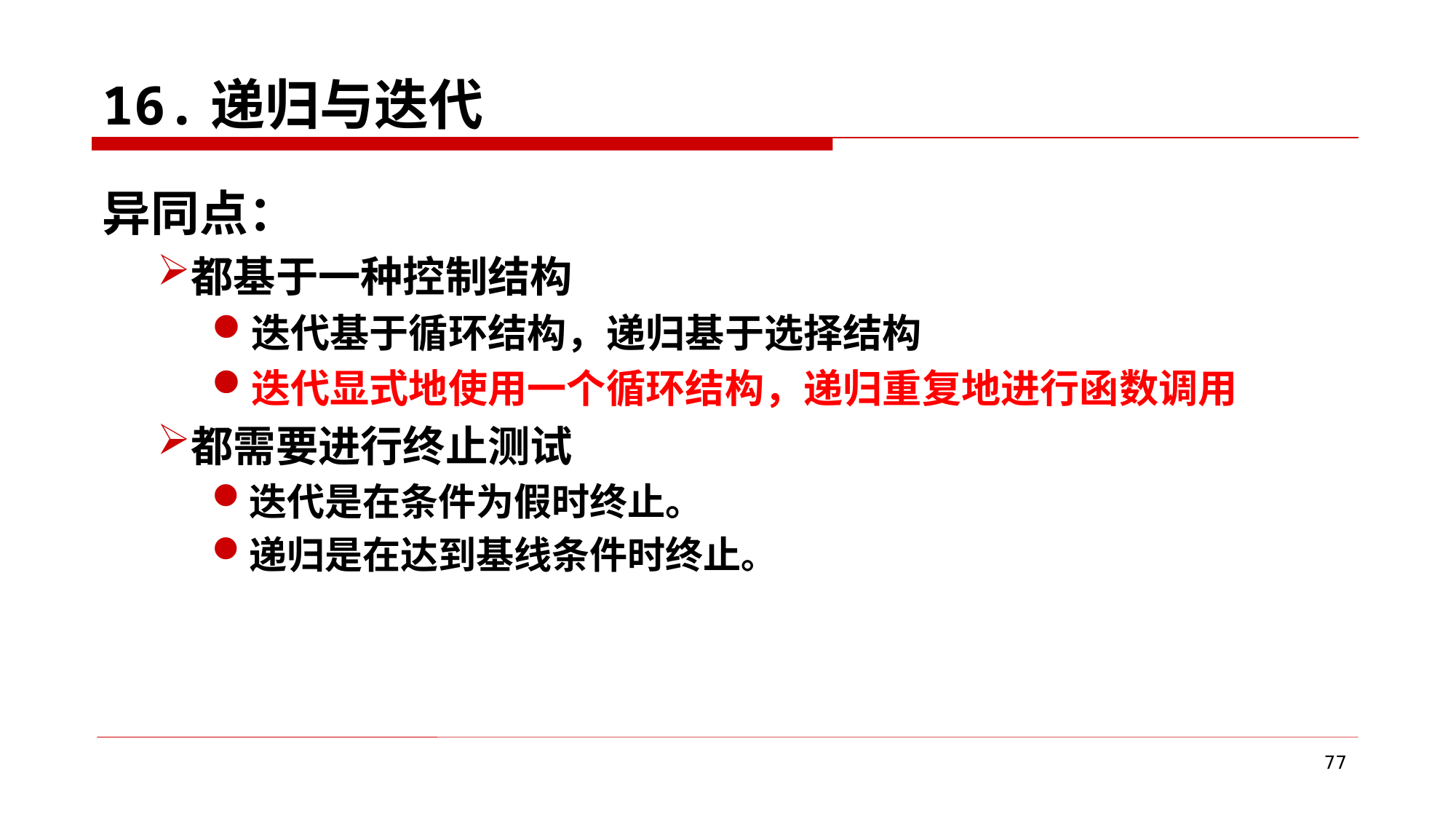

16.递归与迭代
异同点：
都基于一种控制结构
迭代基于循环结构，递归基于选择结构
迭代显式地使用一个循环结构，递归重复地进行函数调用
都需要进行终止测试
迭代是在条件为假时终止。
递归是在达到基线条件时终止。
77